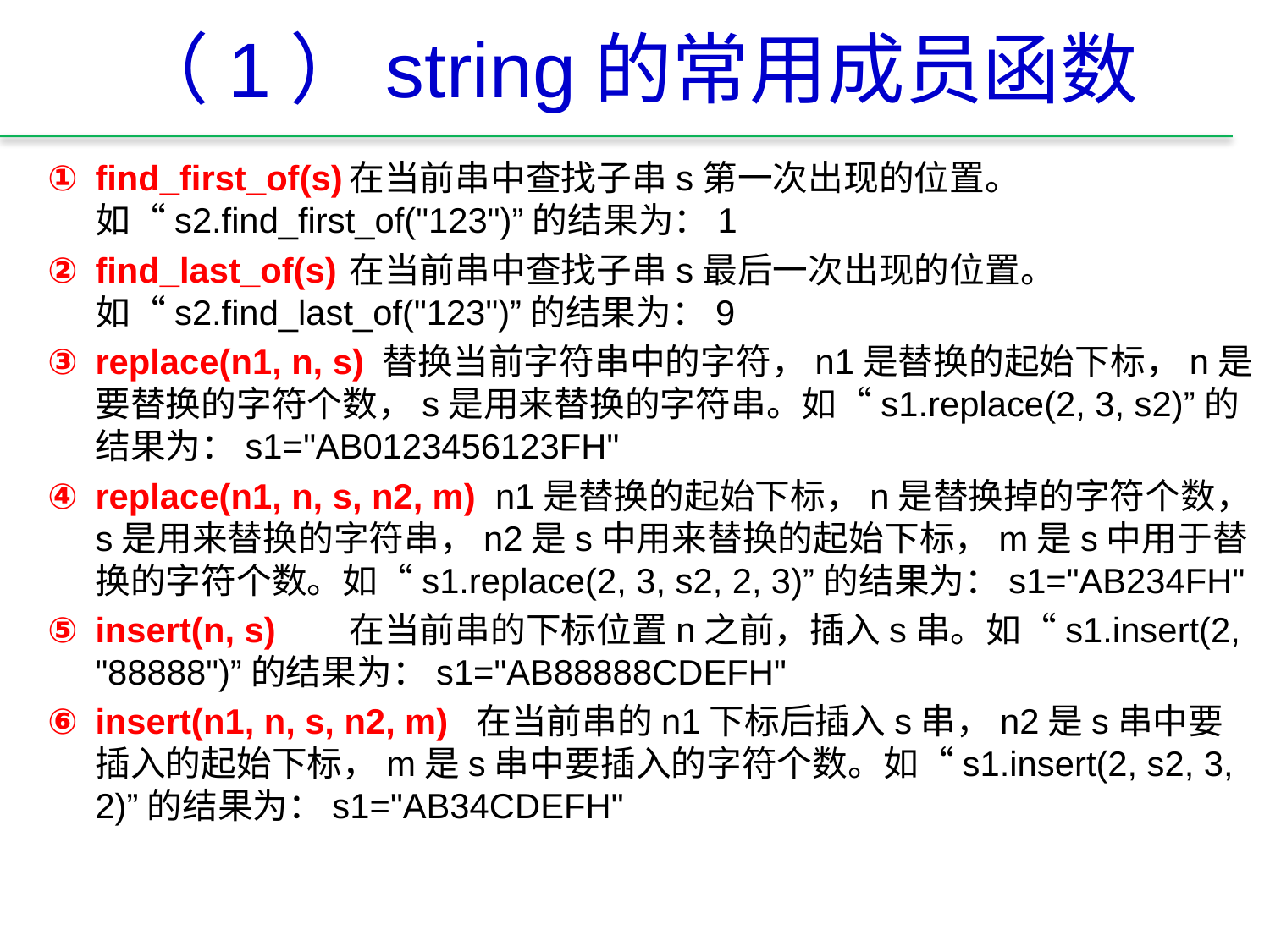

# （1）string的常用成员函数
find_first_of(s)	在当前串中查找子串s第一次出现的位置。如“s2.find_first_of("123")”的结果为：1
find_last_of(s)	在当前串中查找子串s最后一次出现的位置。如“s2.find_last_of("123")”的结果为：9
replace(n1, n, s) 替换当前字符串中的字符，n1是替换的起始下标，n是要替换的字符个数，s是用来替换的字符串。如“s1.replace(2, 3, s2)”的结果为：s1="AB0123456123FH"
replace(n1, n, s, n2, m)  n1是替换的起始下标，n是替换掉的字符个数，s是用来替换的字符串，n2是s中用来替换的起始下标，m是s中用于替换的字符个数。如“s1.replace(2, 3, s2, 2, 3)”的结果为：s1="AB234FH"
insert(n, s)	在当前串的下标位置n之前，插入s串。如“s1.insert(2, "88888")”的结果为：s1="AB88888CDEFH"
insert(n1, n, s, n2, m)  在当前串的n1下标后插入s串，n2是s串中要插入的起始下标，m是s串中要插入的字符个数。如“s1.insert(2, s2, 3, 2)”的结果为：s1="AB34CDEFH"